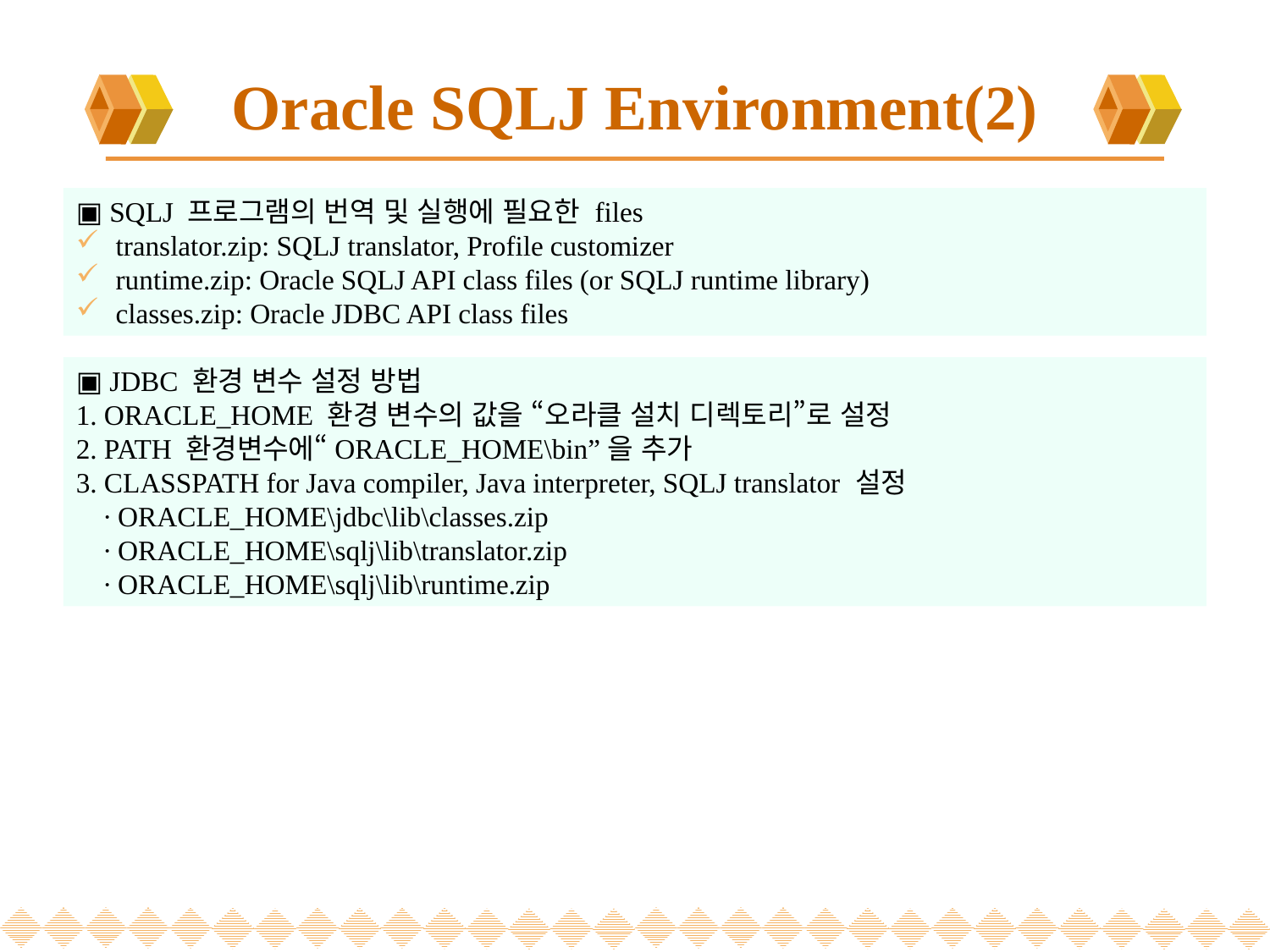

# Oracle SQLJ Environment(2)
▣ SQLJ 프로그램의 번역 및 실행에 필요한 files
translator.zip: SQLJ translator, Profile customizer
runtime.zip: Oracle SQLJ API class files (or SQLJ runtime library)
classes.zip: Oracle JDBC API class files
▣ JDBC 환경 변수 설정 방법
1. ORACLE_HOME 환경 변수의 값을 “오라클 설치 디렉토리”로 설정
2. PATH 환경변수에“ORACLE_HOME\bin”을 추가
3. CLASSPATH for Java compiler, Java interpreter, SQLJ translator 설정
    ∙ ORACLE_HOME\jdbc\lib\classes.zip
    ∙ ORACLE_HOME\sqlj\lib\translator.zip
    ∙ ORACLE_HOME\sqlj\lib\runtime.zip